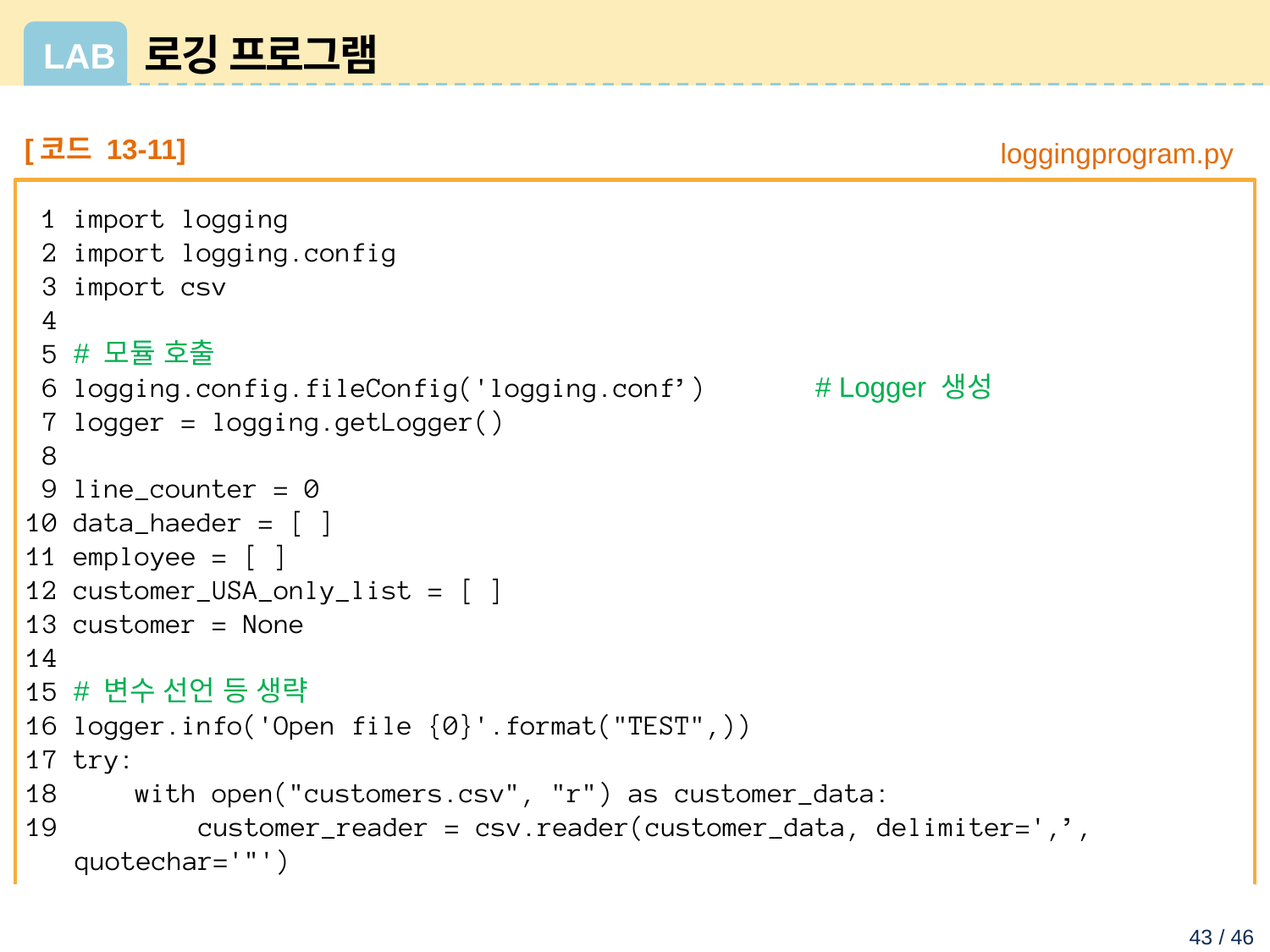

# 로깅 프로그램
[코드 13-11]
 1 import logging
 2 import logging.config
 3 import csv
 4
 5 # 모듈 호출
 6 logging.config.fileConfig('logging.conf’)       # Logger 생성
 7 logger = logging.getLogger()
 8
 9 line_counter = 0
10 data_haeder = [ ]
11 employee = [ ]
12 customer_USA_only_list = [ ]
13 customer = None
14
15 # 변수 선언 등 생략
16 logger.info('Open file {0}'.format("TEST",))
17 try:
18     with open("customers.csv", "r") as customer_data:
        customer_reader = csv.reader(customer_data, delimiter=',’, quotechar='"')
 loggingprogram.py